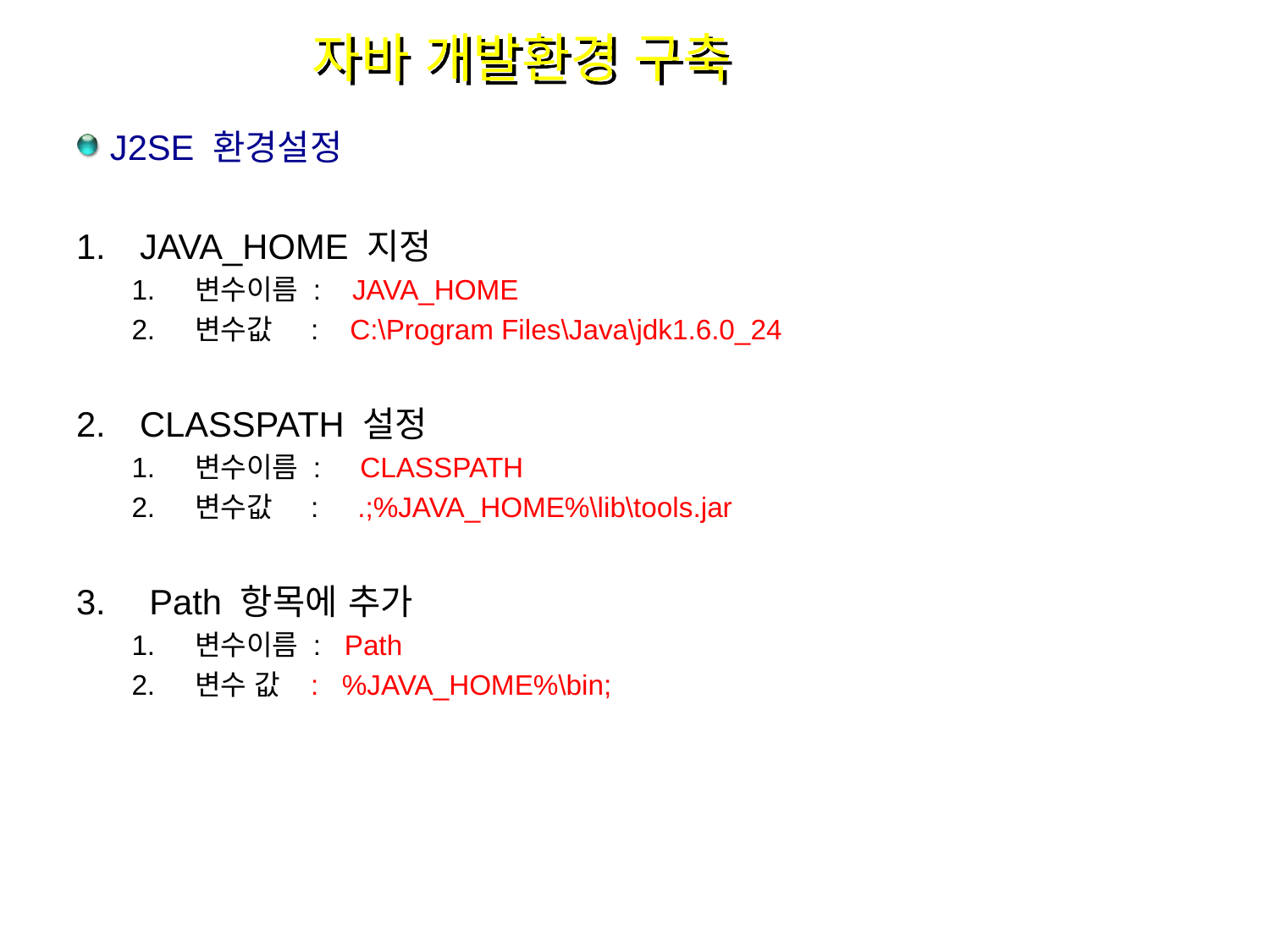

자바 개발환경 구축
 J2SE 환경설정

JAVA_HOME 지정
변수이름 :    JAVA_HOME
변수값    :    C:\Program Files\Java\jdk1.6.0_24

CLASSPATH 설정
변수이름 :     CLASSPATH
변수값    :     .;%JAVA_HOME%\lib\tools.jar

 Path 항목에 추가
변수이름 :   Path
변수 값   :   %JAVA_HOME%\bin;